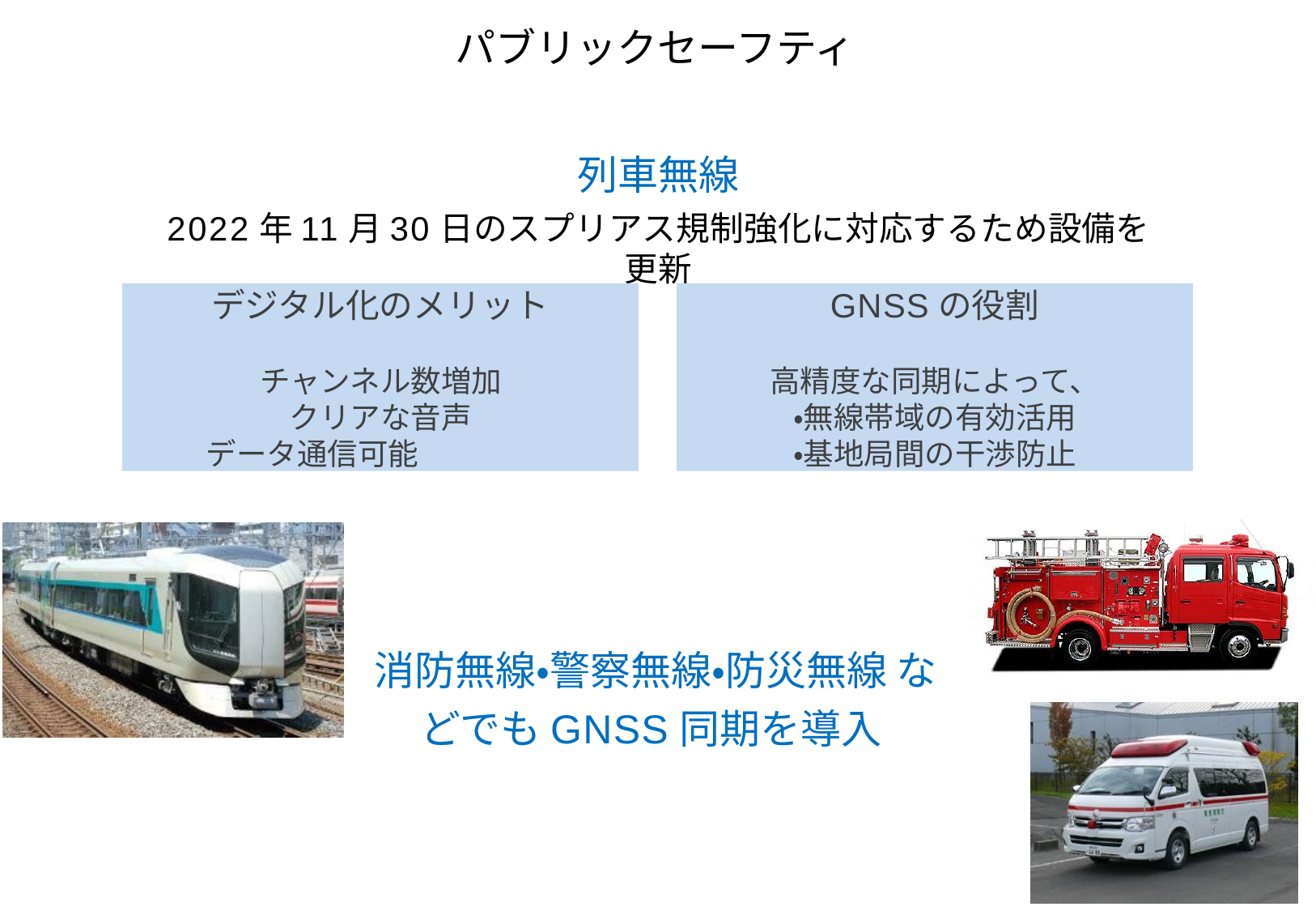

# パブリックセーフティ
列車無線
2022年11月30日のスプリアス規制強化に対応するため設備を更新
デジタル化のメリット
チャンネル数増加 クリアな音声
データ通信可能
GNSSの役割
高精度な同期によって、
・無線帯域の有効活用
・基地局間の干渉防止

消防無線・警察無線・防災無線 などでもGNSS同期を導入